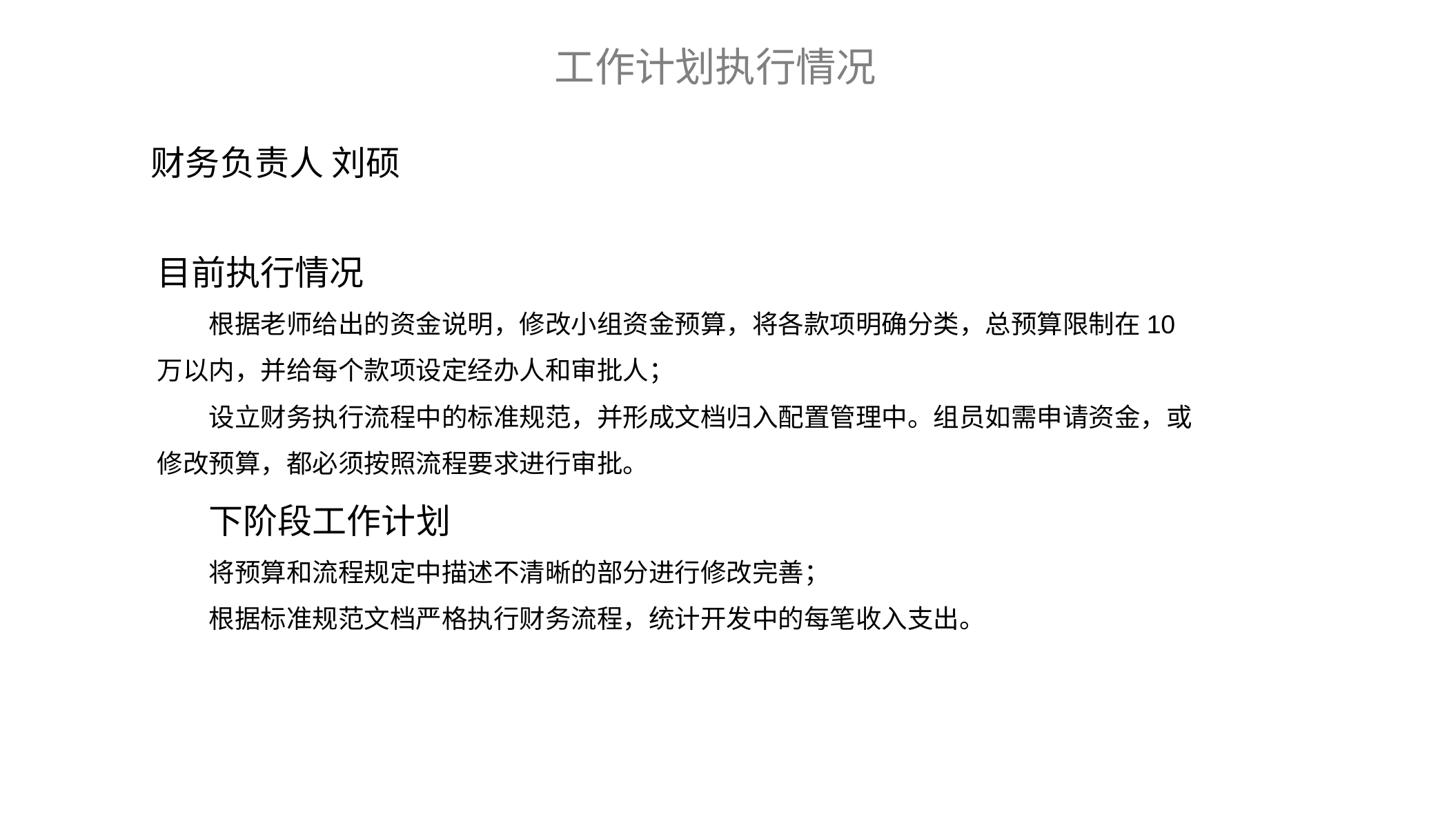

工作计划执行情况
财务负责人 刘硕
目前执行情况
根据老师给出的资金说明，修改小组资金预算，将各款项明确分类，总预算限制在10万以内，并给每个款项设定经办人和审批人；
设立财务执行流程中的标准规范，并形成文档归入配置管理中。组员如需申请资金，或修改预算，都必须按照流程要求进行审批。
下阶段工作计划
将预算和流程规定中描述不清晰的部分进行修改完善；
根据标准规范文档严格执行财务流程，统计开发中的每笔收入支出。